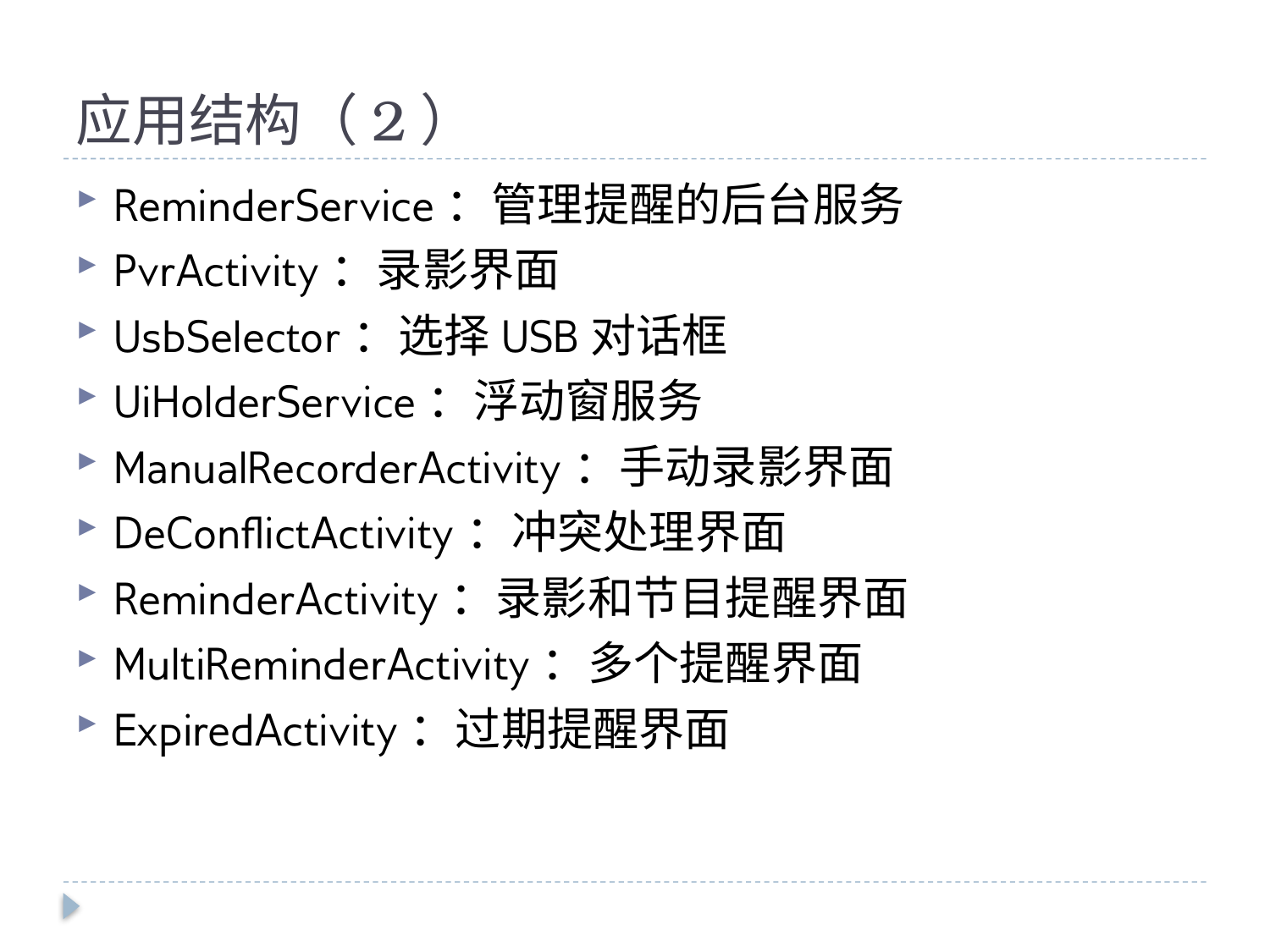

# 应用结构（2）
ReminderService：管理提醒的后台服务
PvrActivity：录影界面
UsbSelector：选择USB对话框
UiHolderService：浮动窗服务
ManualRecorderActivity：手动录影界面
DeConflictActivity：冲突处理界面
ReminderActivity：录影和节目提醒界面
MultiReminderActivity：多个提醒界面
ExpiredActivity：过期提醒界面